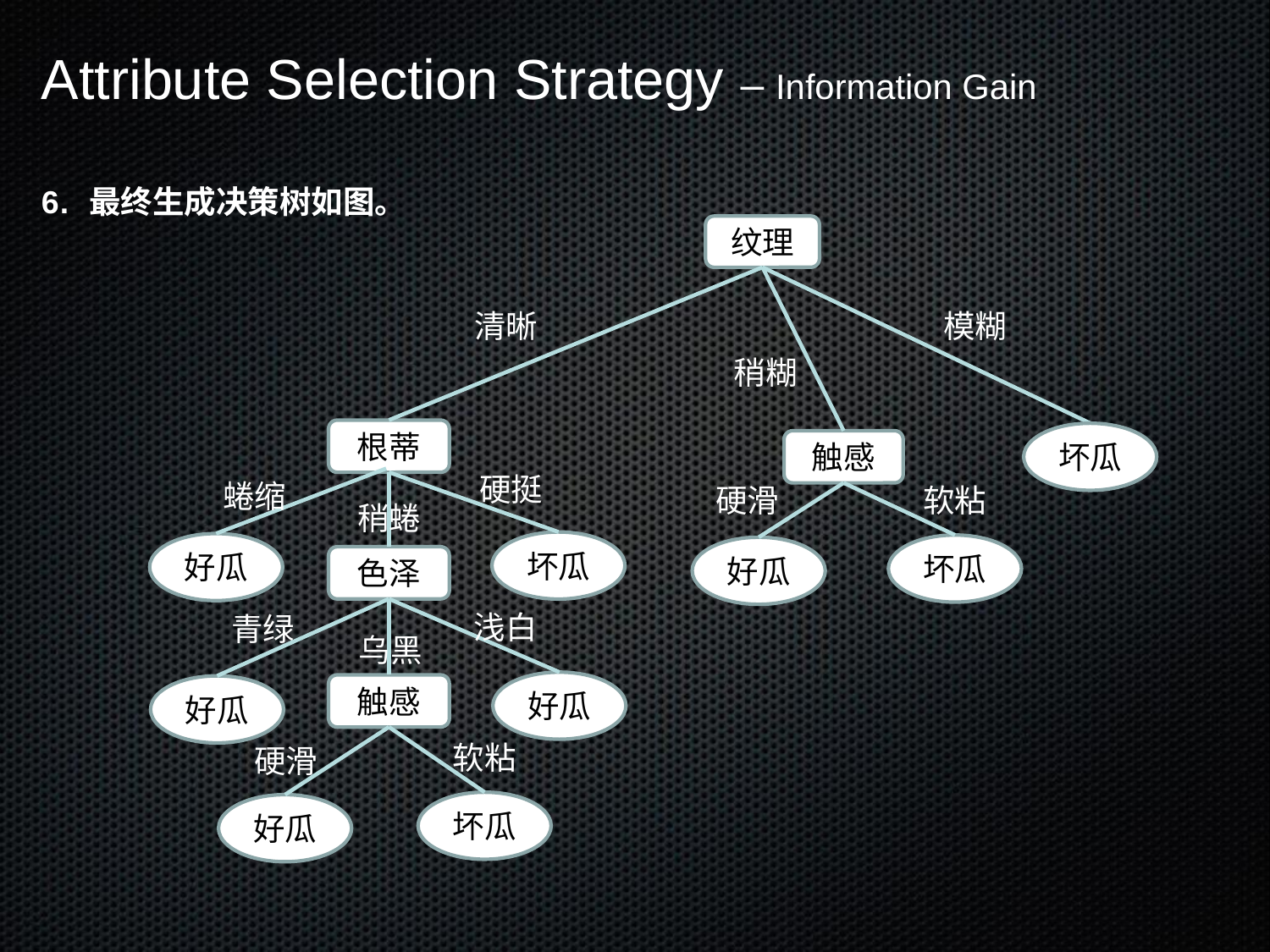

Attribute Selection Strategy – Information Gain
最终生成决策树如图。

纹理
模糊
清晰
稍糊
根蒂
坏瓜
触感
硬挺
蜷缩
硬滑
软粘
稍蜷
坏瓜
好瓜
坏瓜
好瓜
色泽
浅白
青绿
乌黑
好瓜
触感
好瓜
软粘
硬滑
坏瓜
好瓜